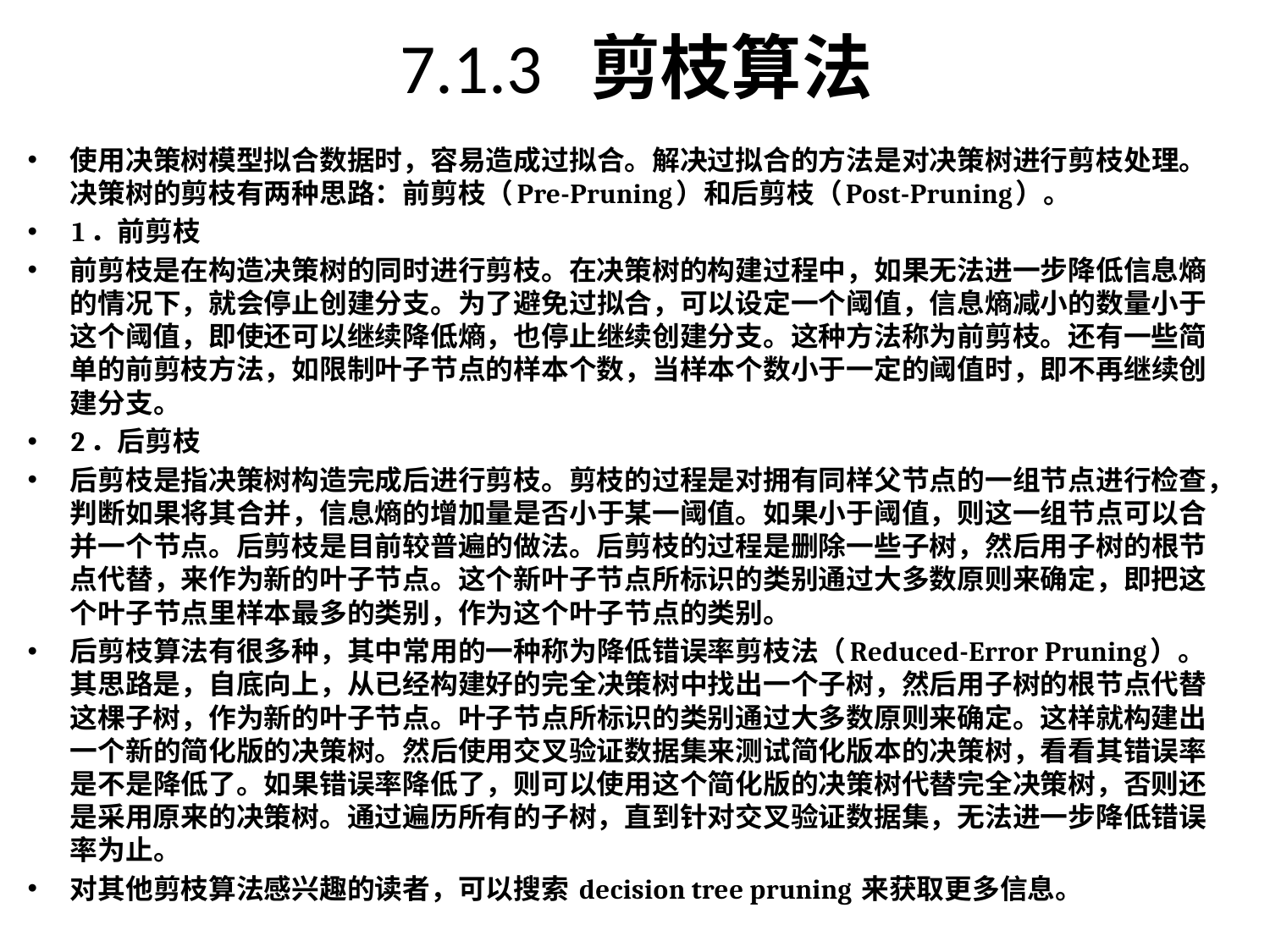

# 7.1.3  剪枝算法
使用决策树模型拟合数据时，容易造成过拟合。解决过拟合的方法是对决策树进行剪枝处理。决策树的剪枝有两种思路：前剪枝（Pre-Pruning）和后剪枝（Post-Pruning）。
1．前剪枝
前剪枝是在构造决策树的同时进行剪枝。在决策树的构建过程中，如果无法进一步降低信息熵的情况下，就会停止创建分支。为了避免过拟合，可以设定一个阈值，信息熵减小的数量小于这个阈值，即使还可以继续降低熵，也停止继续创建分支。这种方法称为前剪枝。还有一些简单的前剪枝方法，如限制叶子节点的样本个数，当样本个数小于一定的阈值时，即不再继续创建分支。
2．后剪枝
后剪枝是指决策树构造完成后进行剪枝。剪枝的过程是对拥有同样父节点的一组节点进行检查，判断如果将其合并，信息熵的增加量是否小于某一阈值。如果小于阈值，则这一组节点可以合并一个节点。后剪枝是目前较普遍的做法。后剪枝的过程是删除一些子树，然后用子树的根节点代替，来作为新的叶子节点。这个新叶子节点所标识的类别通过大多数原则来确定，即把这个叶子节点里样本最多的类别，作为这个叶子节点的类别。
后剪枝算法有很多种，其中常用的一种称为降低错误率剪枝法（Reduced-Error Pruning）。其思路是，自底向上，从已经构建好的完全决策树中找出一个子树，然后用子树的根节点代替这棵子树，作为新的叶子节点。叶子节点所标识的类别通过大多数原则来确定。这样就构建出一个新的简化版的决策树。然后使用交叉验证数据集来测试简化版本的决策树，看看其错误率是不是降低了。如果错误率降低了，则可以使用这个简化版的决策树代替完全决策树，否则还是采用原来的决策树。通过遍历所有的子树，直到针对交叉验证数据集，无法进一步降低错误率为止。
对其他剪枝算法感兴趣的读者，可以搜索 decision tree pruning 来获取更多信息。